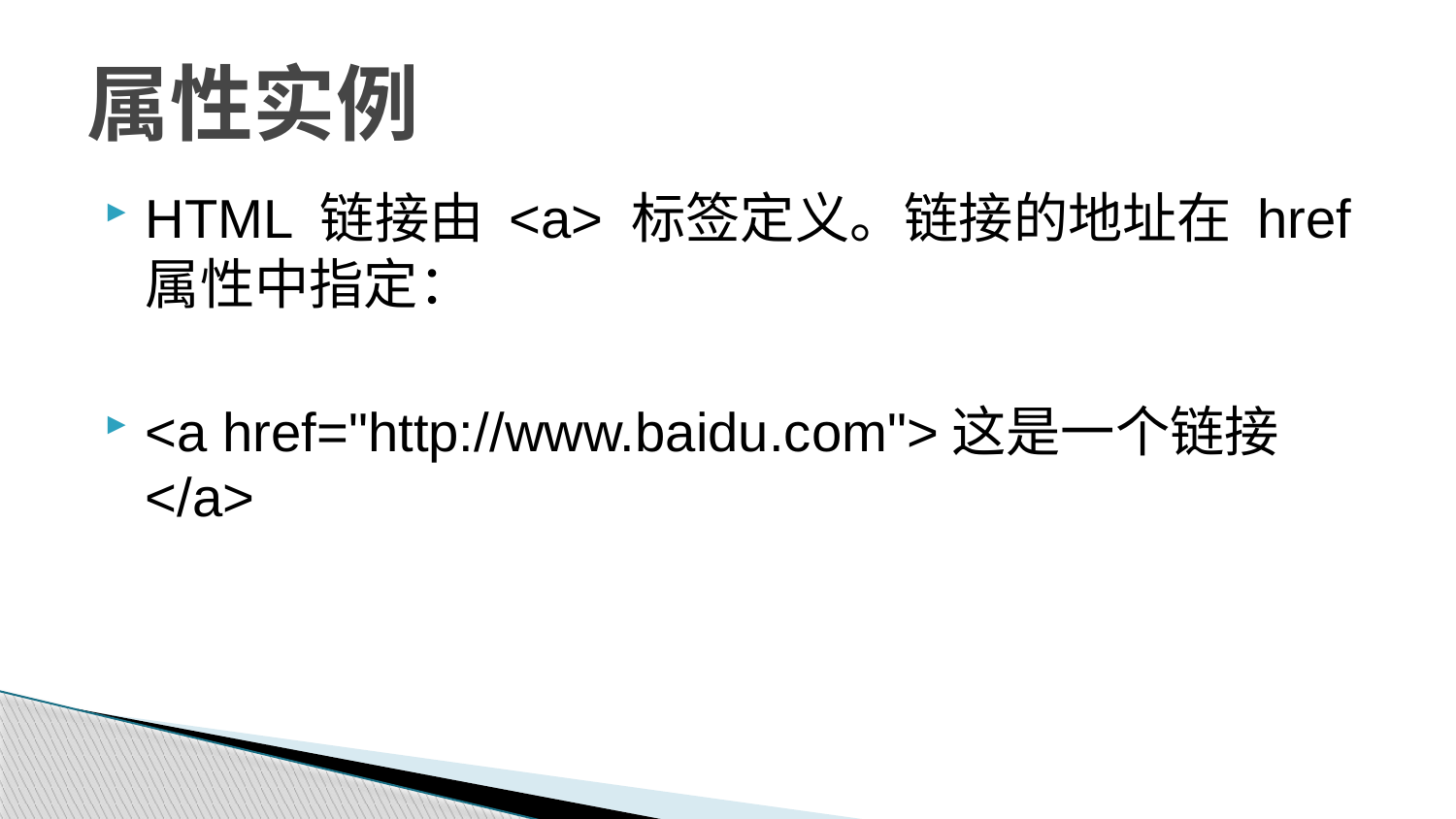

# 属性实例
HTML 链接由 <a> 标签定义。链接的地址在 href 属性中指定：

<a href="http://www.baidu.com">这是一个链接</a>